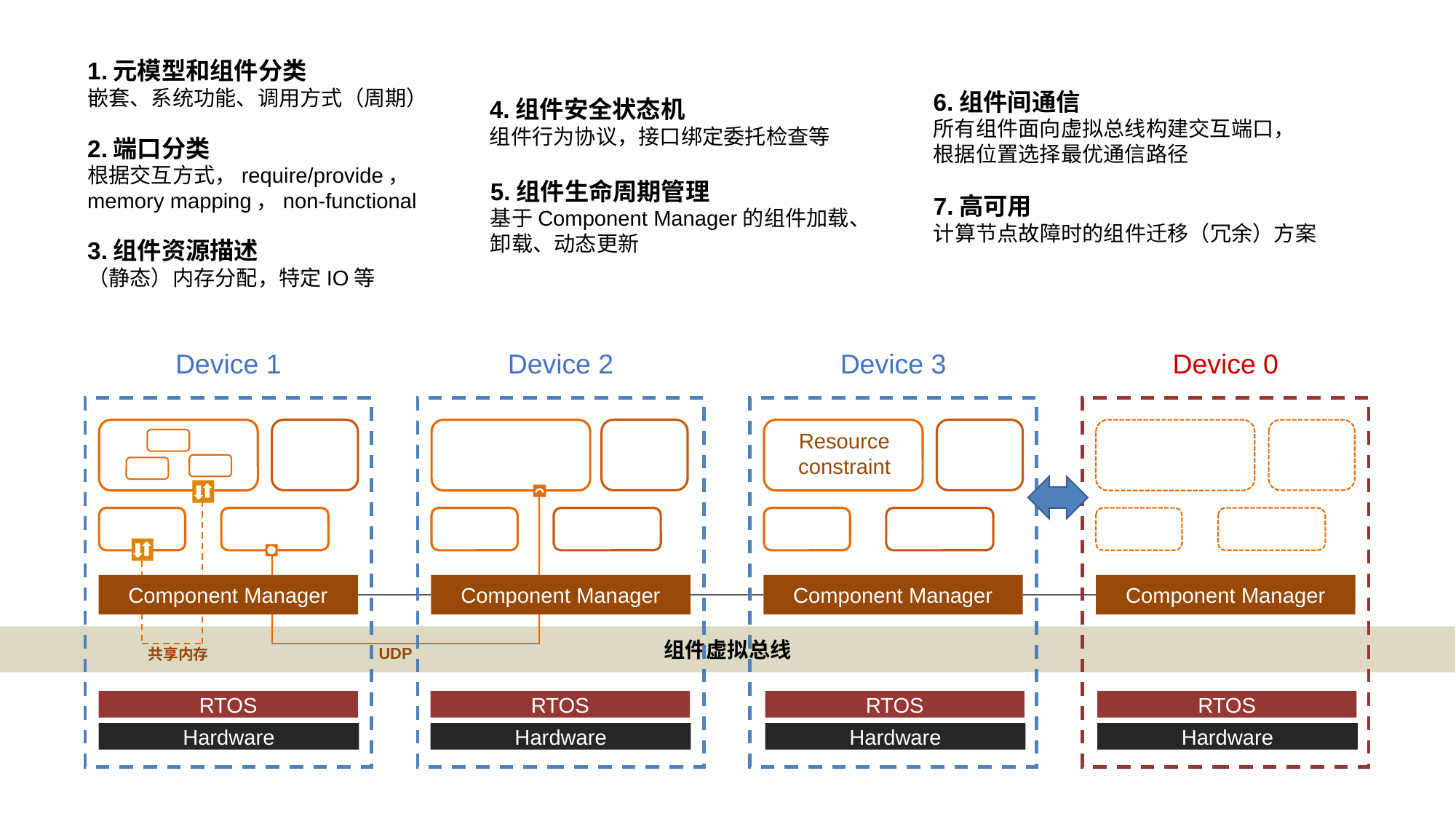

1.元模型和组件分类
嵌套、系统功能、调用方式（周期）
6.组件间通信
所有组件面向虚拟总线构建交互端口，根据位置选择最优通信路径
4.组件安全状态机
组件行为协议，接口绑定委托检查等
2.端口分类
根据交互方式，require/provide，
memory mapping，non-functional
5.组件生命周期管理
基于Component Manager的组件加载、卸载、动态更新
7.高可用
计算节点故障时的组件迁移（冗余）方案

3.组件资源描述
（静态）内存分配，特定IO等
Device 1
Device 2
Device 3
Device 0

Resource constraint

Component Manager
Component Manager
Component Manager
Component Manager
组件虚拟总线
UDP
共享内存
RTOS
RTOS
RTOS
RTOS
Hardware
Hardware
Hardware
Hardware